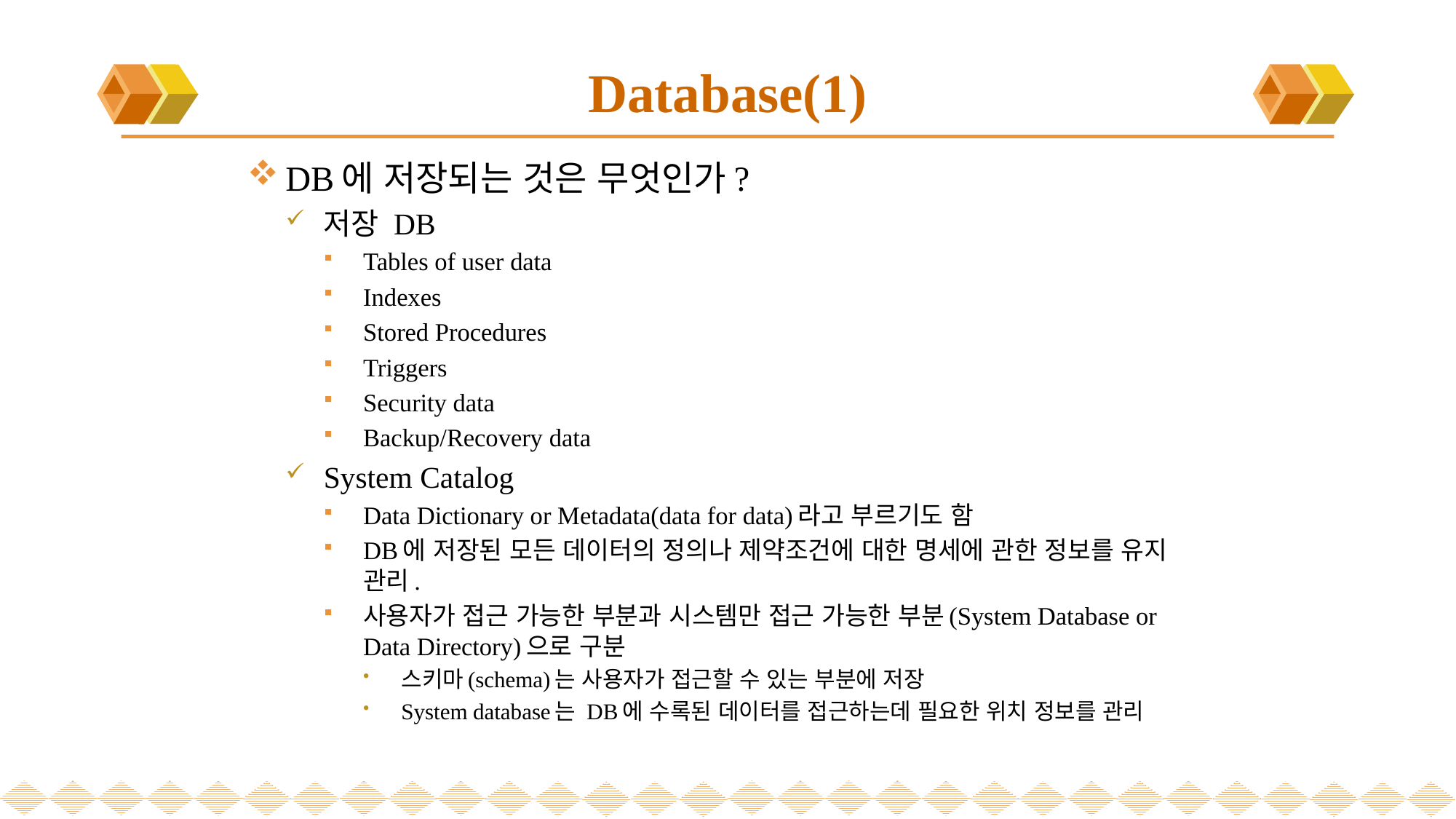

# Database(1)
DB에 저장되는 것은 무엇인가?
저장 DB
Tables of user data
Indexes
Stored Procedures
Triggers
Security data
Backup/Recovery data
System Catalog
Data Dictionary or Metadata(data for data)라고 부르기도 함
DB에 저장된 모든 데이터의 정의나 제약조건에 대한 명세에 관한 정보를 유지 관리.
사용자가 접근 가능한 부분과 시스템만 접근 가능한 부분(System Database or Data Directory)으로 구분
스키마(schema)는 사용자가 접근할 수 있는 부분에 저장
System database는 DB에 수록된 데이터를 접근하는데 필요한 위치 정보를 관리